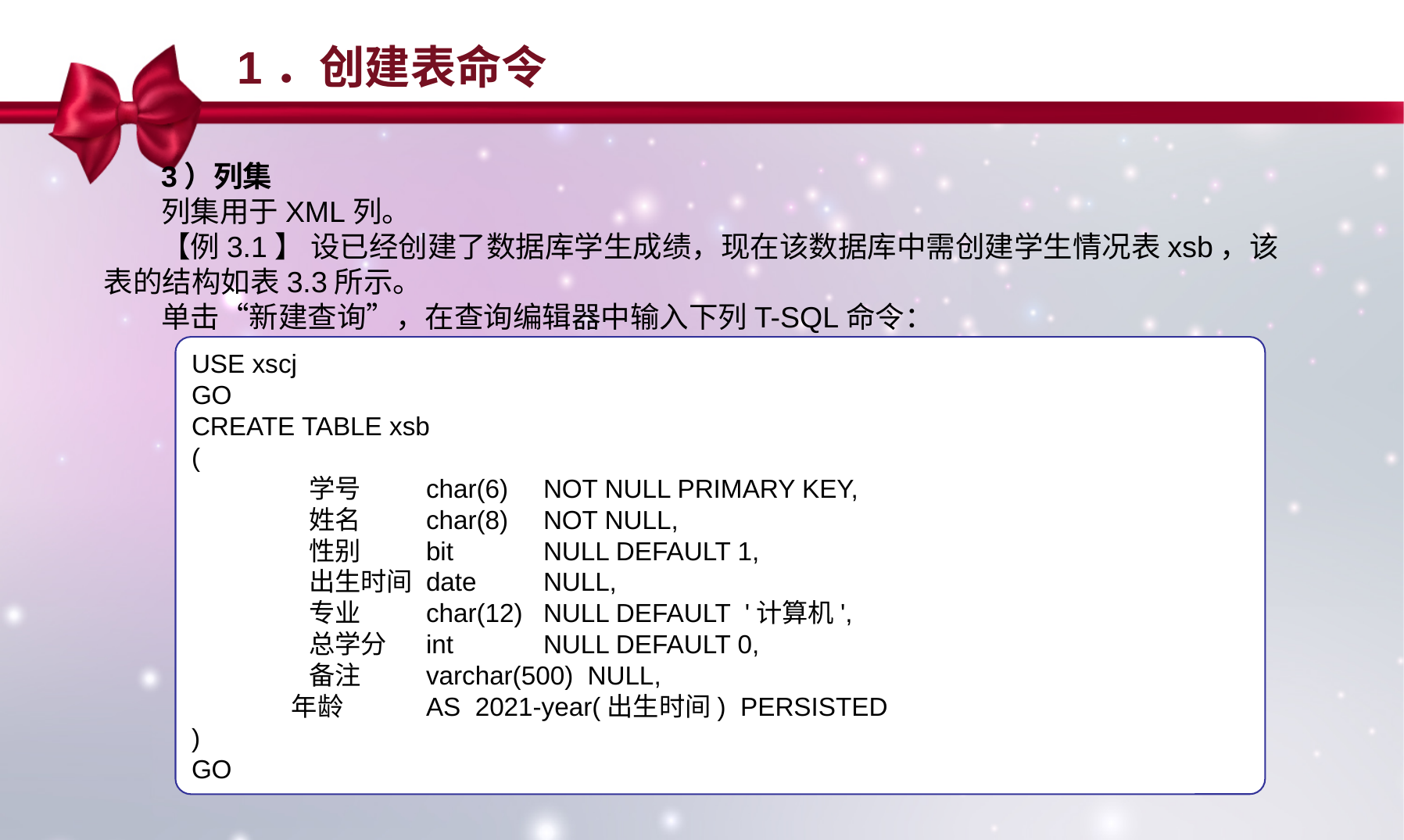

1．创建表命令
3）列集
列集用于XML列。
【例3.1】 设已经创建了数据库学生成绩，现在该数据库中需创建学生情况表xsb，该表的结构如表3.3所示。
单击“新建查询”，在查询编辑器中输入下列T-SQL命令：
USE xscj
GO
CREATE TABLE xsb
(
  	学号 	char(6)	NOT NULL PRIMARY KEY,
  	姓名 	char(8) 	NOT NULL,
  	性别 	bit 	NULL DEFAULT 1,
  	出生时间 	date 	NULL,
  	专业 	char(12) 	NULL DEFAULT  '计算机',
  	总学分 	int 	NULL DEFAULT 0,
  	备注	varchar(500)  NULL,
                年龄   	AS  2021-year(出生时间)  PERSISTED
)
GO